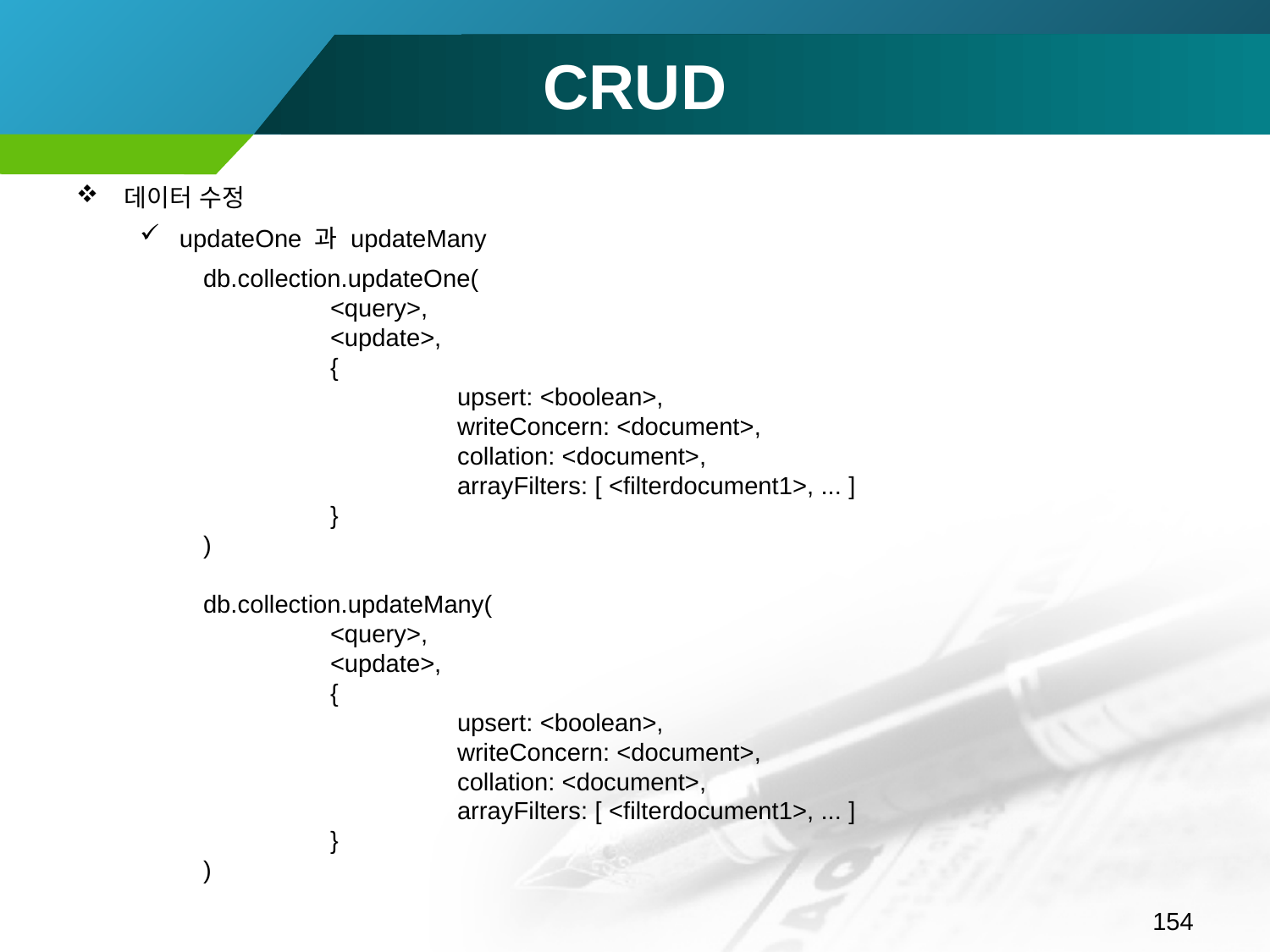

# CRUD
데이터 수정
updateOne 과 updateMany
db.collection.updateOne(
	<query>,
	<update>,
	{
		upsert: <boolean>,
		writeConcern: <document>,
		collation: <document>,
		arrayFilters: [ <filterdocument1>, ... ]
	}
)

db.collection.updateMany(
	<query>,
	<update>,
	{
		upsert: <boolean>,
		writeConcern: <document>,
		collation: <document>,
		arrayFilters: [ <filterdocument1>, ... ]
	}
)

154